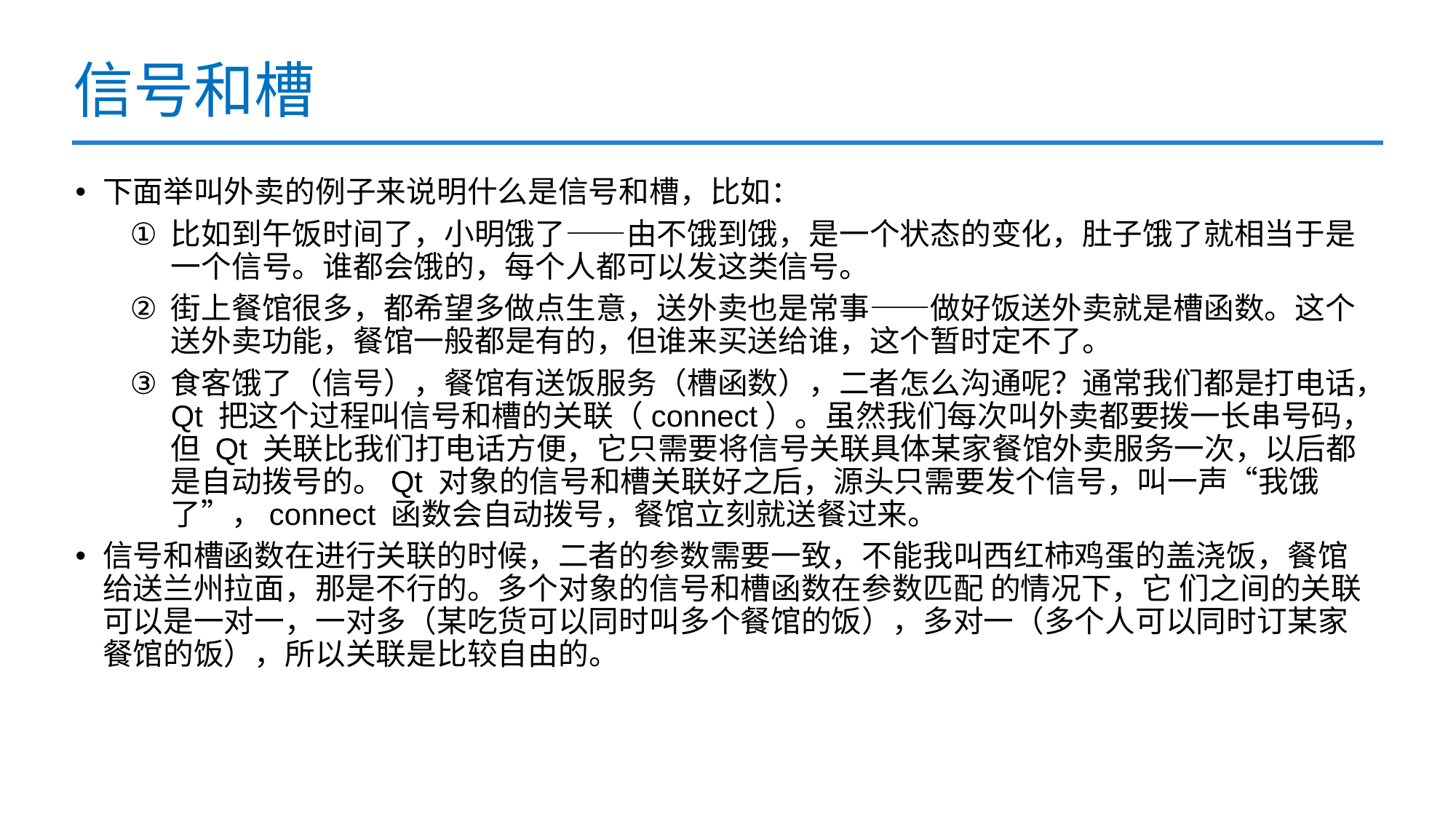

# 信号和槽
下面举叫外卖的例子来说明什么是信号和槽，比如：
比如到午饭时间了，小明饿了——由不饿到饿，是一个状态的变化，肚子饿了就相当于是一个信号。谁都会饿的，每个人都可以发这类信号。
街上餐馆很多，都希望多做点生意，送外卖也是常事——做好饭送外卖就是槽函数。这个送外卖功能，餐馆一般都是有的，但谁来买送给谁，这个暂时定不了。
食客饿了（信号），餐馆有送饭服务（槽函数），二者怎么沟通呢？通常我们都是打电话，Qt 把这个过程叫信号和槽的关联（connect）。虽然我们每次叫外卖都要拨一长串号码，但 Qt 关联比我们打电话方便，它只需要将信号关联具体某家餐馆外卖服务一次，以后都是自动拨号的。Qt 对象的信号和槽关联好之后，源头只需要发个信号，叫一声“我饿了”，connect 函数会自动拨号，餐馆立刻就送餐过来。
信号和槽函数在进行关联的时候，二者的参数需要一致，不能我叫西红柿鸡蛋的盖浇饭，餐馆给送兰州拉面，那是不行的。多个对象的信号和槽函数在参数匹配 的情况下，它 们之间的关联可以是一对一，一对多（某吃货可以同时叫多个餐馆的饭），多对一（多个人可以同时订某家餐馆的饭），所以关联是比较自由的。